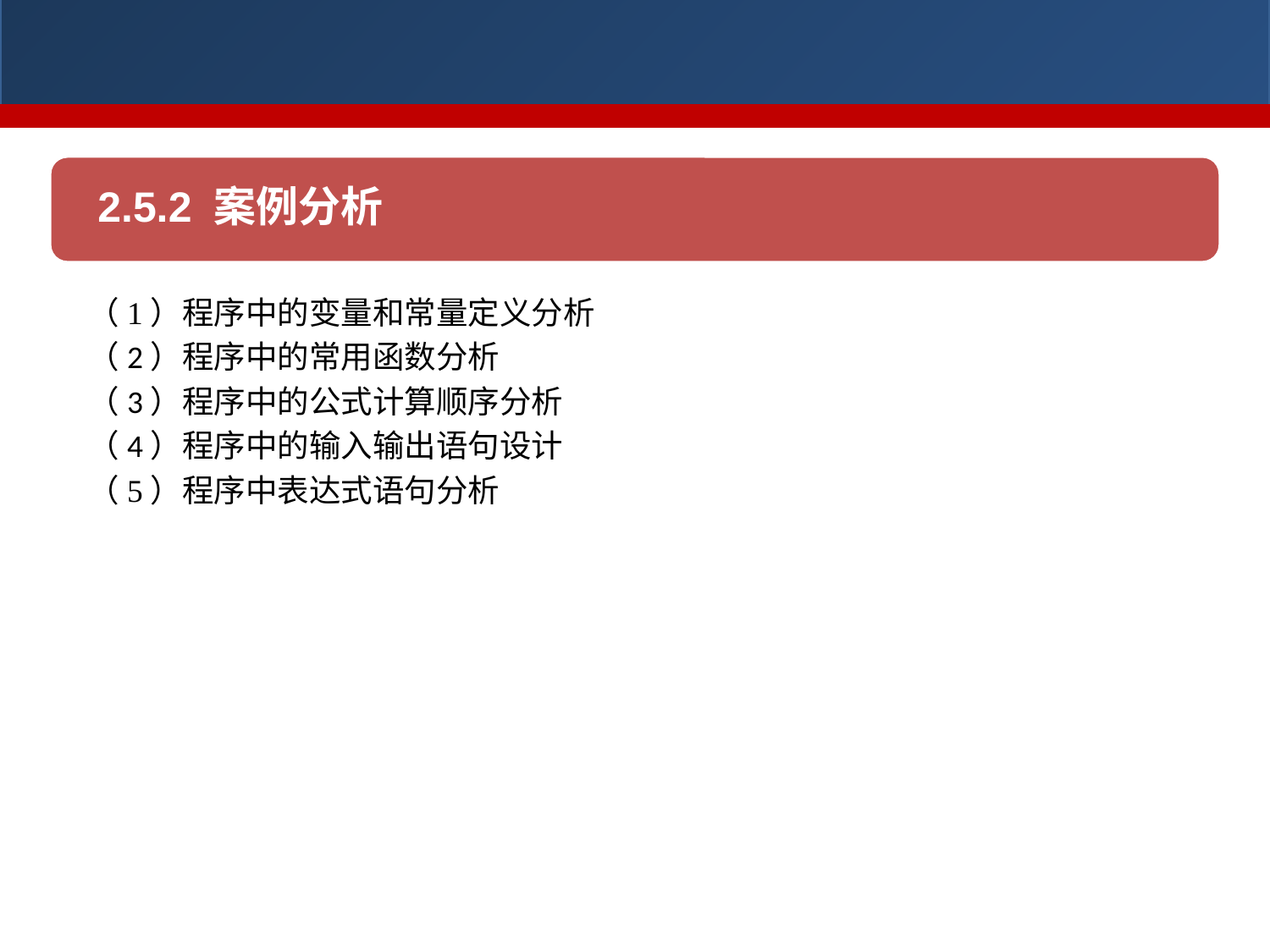

2.5.2 案例分析
（1）程序中的变量和常量定义分析
（2）程序中的常用函数分析
（3）程序中的公式计算顺序分析
（4）程序中的输入输出语句设计
（5）程序中表达式语句分析